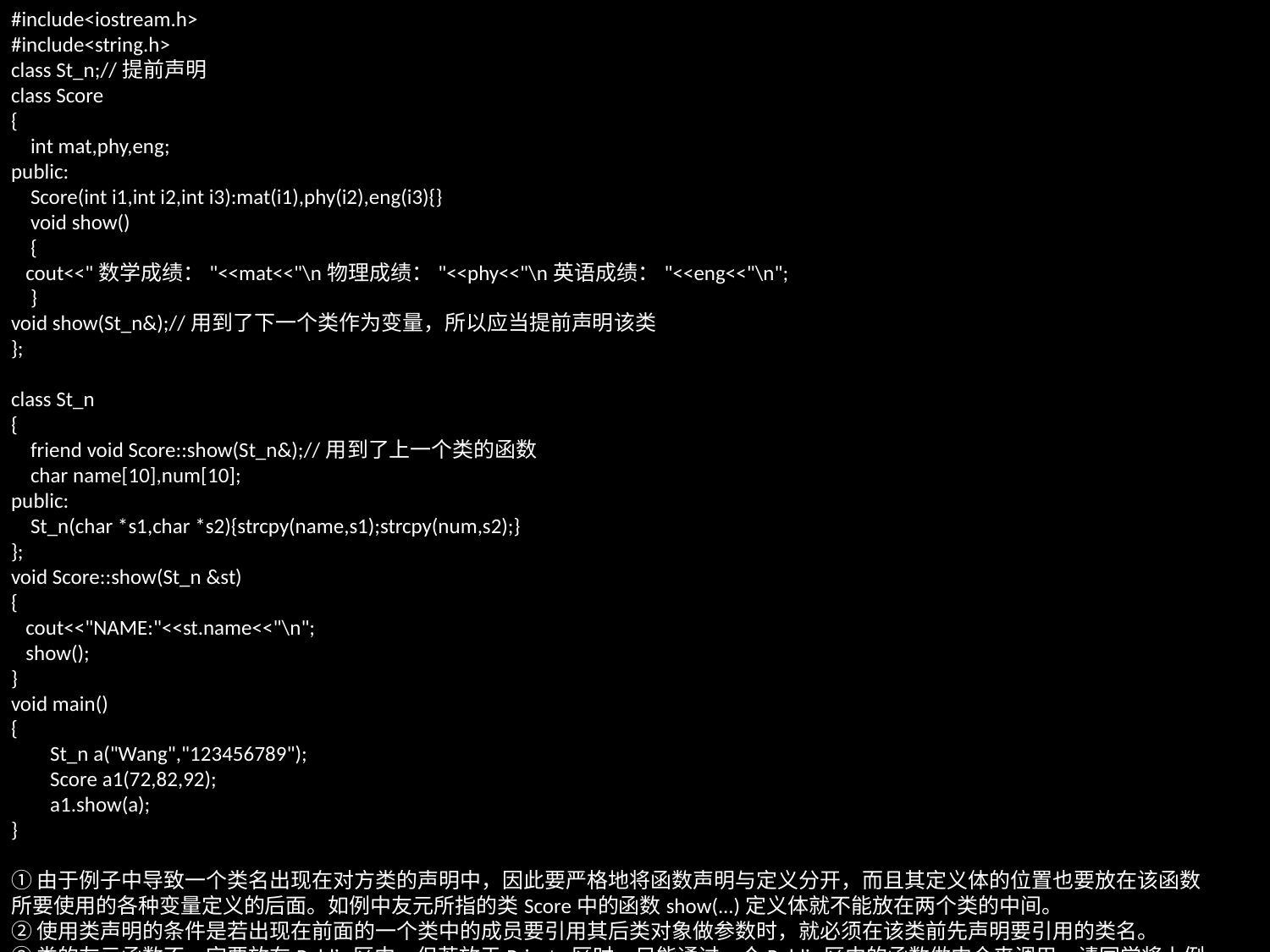

#include<iostream.h>
#include<string.h>
class St_n;//提前声明
class Score
{
    int mat,phy,eng;
public:
    Score(int i1,int i2,int i3):mat(i1),phy(i2),eng(i3){}
    void show()
    {
   cout<<"数学成绩："<<mat<<"\n物理成绩："<<phy<<"\n英语成绩："<<eng<<"\n";
    }
void show(St_n&);//用到了下一个类作为变量，所以应当提前声明该类
};

class St_n
{
    friend void Score::show(St_n&);//用到了上一个类的函数
    char name[10],num[10];
public:
    St_n(char *s1,char *s2){strcpy(name,s1);strcpy(num,s2);}
};
void Score::show(St_n &st)
{
   cout<<"NAME:"<<st.name<<"\n";
   show();
}
void main()
{
        St_n a("Wang","123456789");
        Score a1(72,82,92);
        a1.show(a);
}

①由于例子中导致一个类名出现在对方类的声明中，因此要严格地将函数声明与定义分开，而且其定义体的位置也要放在该函数所要使用的各种变量定义的后面。如例中友元所指的类Score中的函数show(...)定义体就不能放在两个类的中间。
②使用类声明的条件是若出现在前面的一个类中的成员要引用其后类对象做参数时，就必须在该类前先声明要引用的类名。
③类的友元函数不一定要放在Public区中，但若放于Private区时，只能通过一个Public区中的函数做中介来调用。请同学将上例修改后试一下。